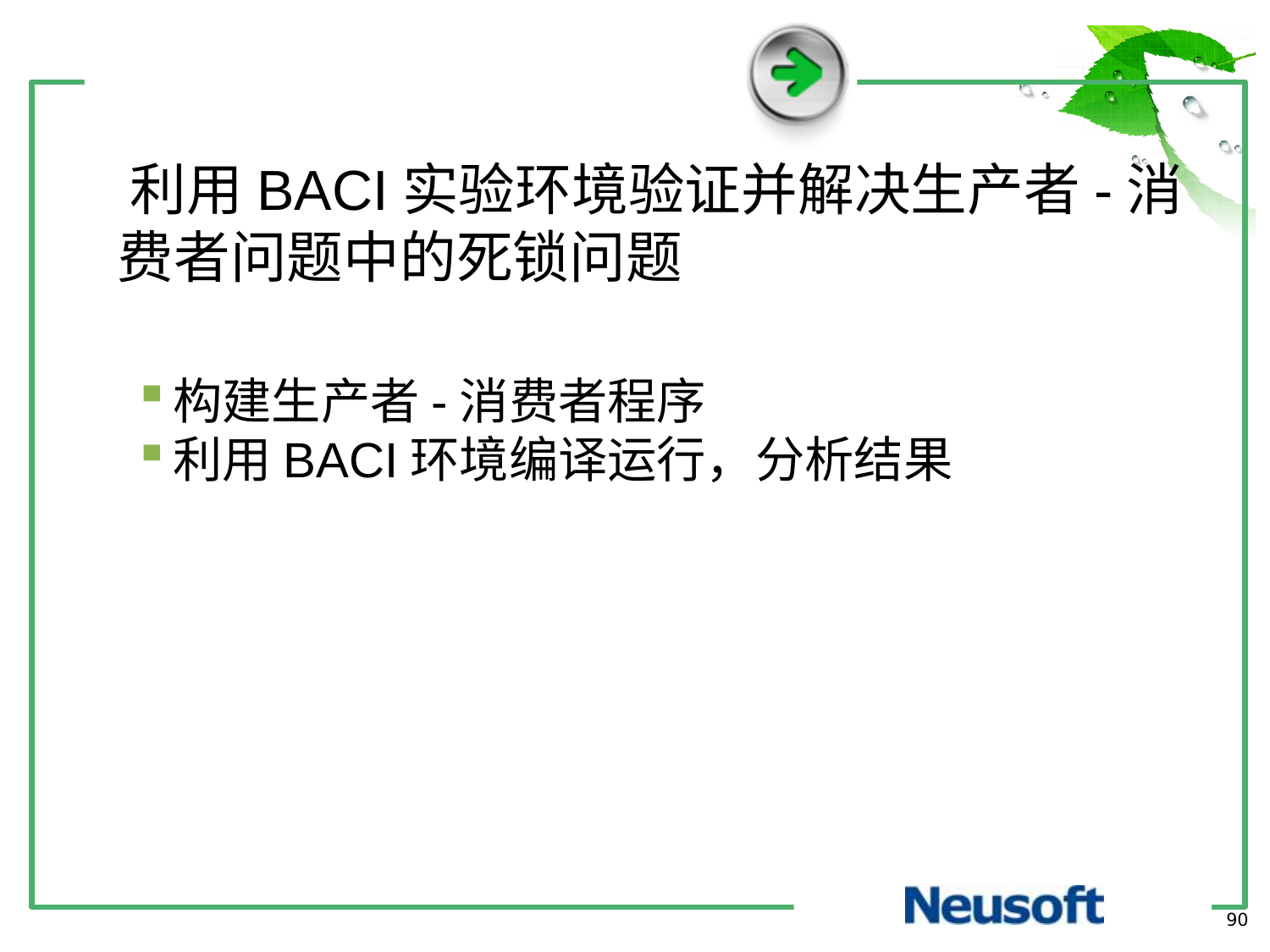

利用BACI实验环境验证并解决生产者-消费者问题中的死锁问题

构建生产者-消费者程序
利用BACI环境编译运行，分析结果
90